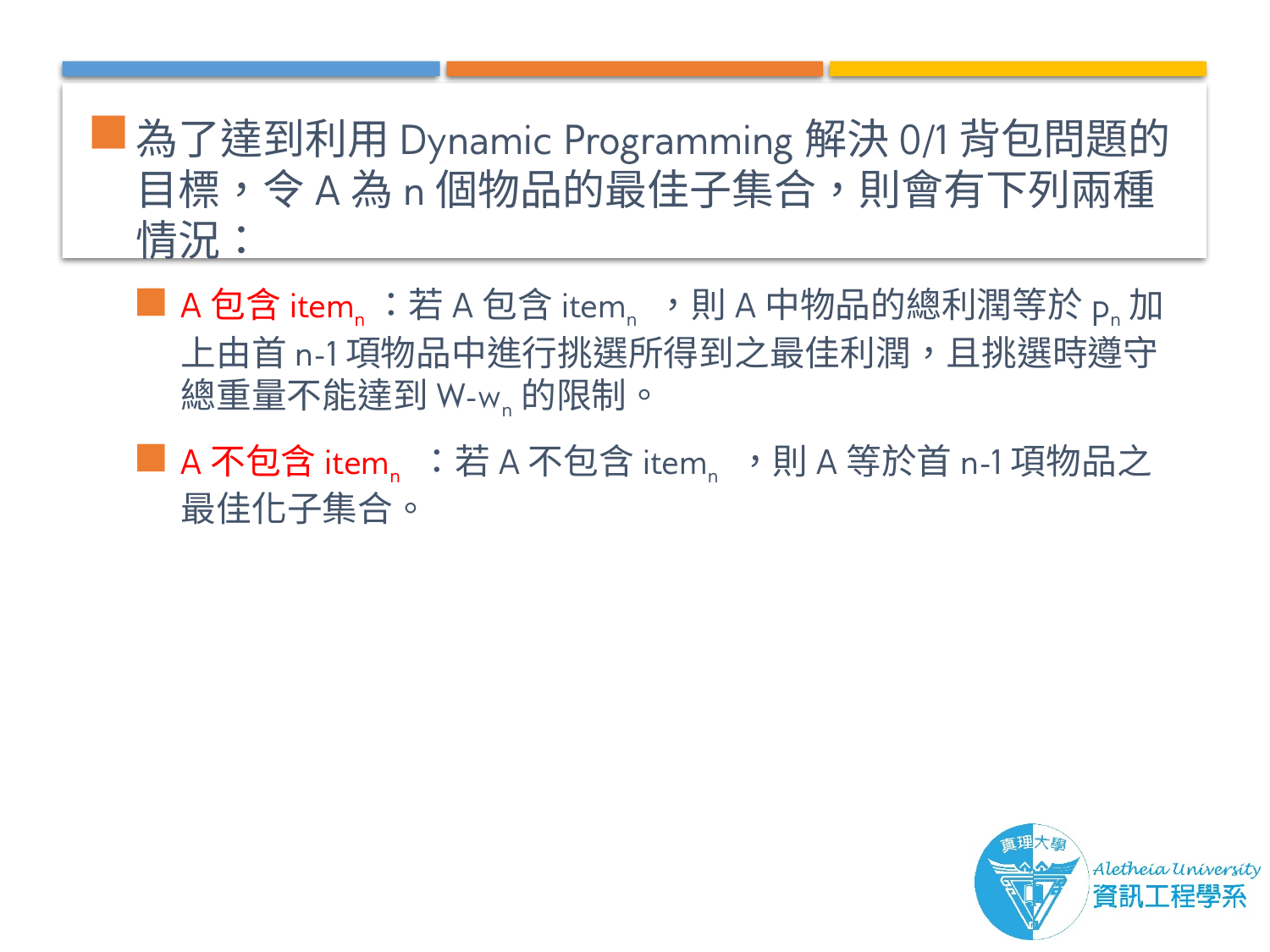

為了達到利用Dynamic Programming解決0/1背包問題的目標，令A為n個物品的最佳子集合，則會有下列兩種情況：
A包含itemn：若A包含itemn ，則A中物品的總利潤等於pn加上由首n-1項物品中進行挑選所得到之最佳利潤，且挑選時遵守總重量不能達到W-wn的限制。
A不包含itemn ：若A不包含itemn ，則A等於首n-1項物品之最佳化子集合。